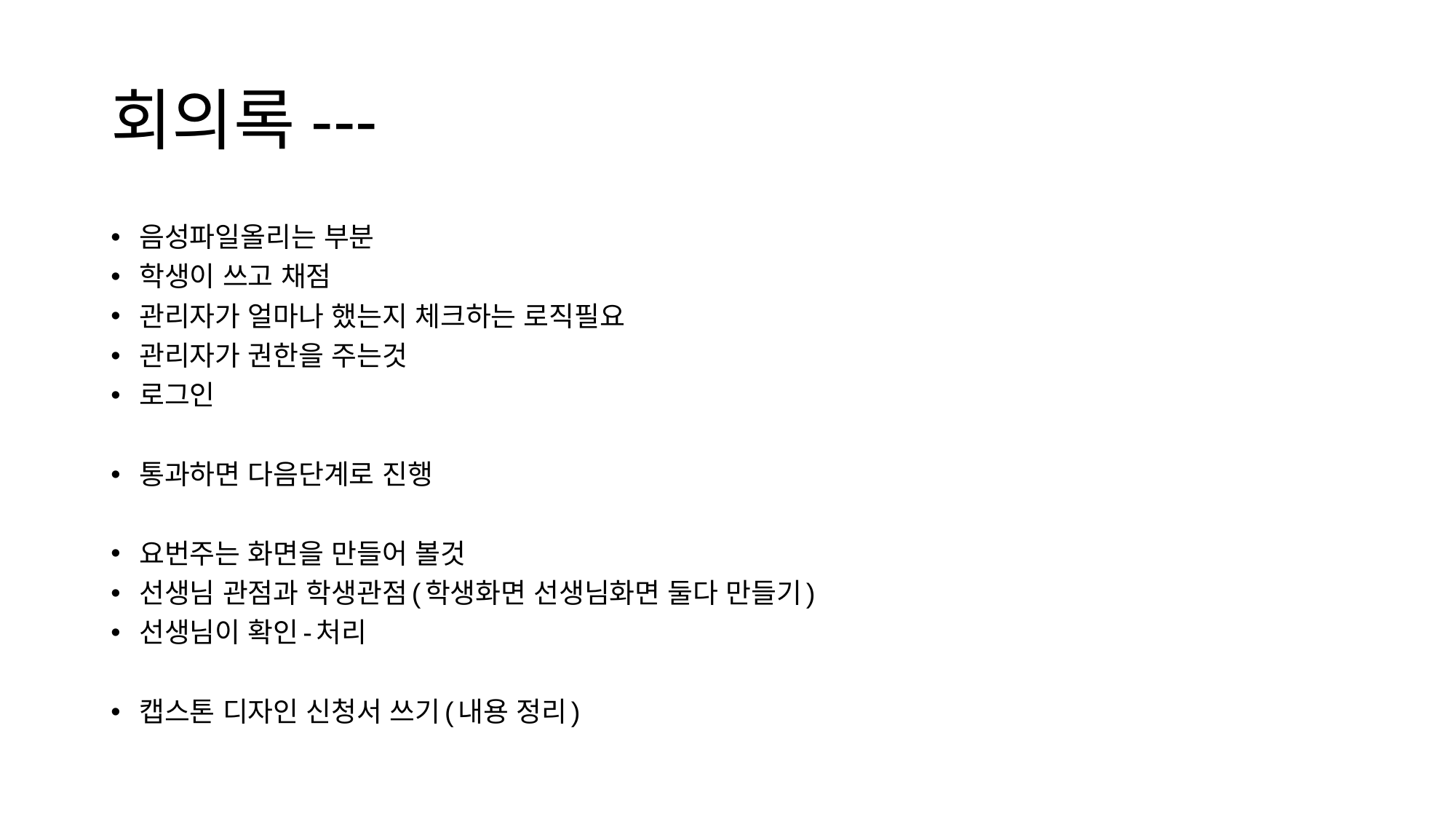

# 회의록---
음성파일올리는 부분
학생이 쓰고 채점
관리자가 얼마나 했는지 체크하는 로직필요
관리자가 권한을 주는것
로그인

통과하면 다음단계로 진행

요번주는 화면을 만들어 볼것
선생님 관점과 학생관점(학생화면 선생님화면 둘다 만들기)
선생님이 확인-처리

캡스톤 디자인 신청서 쓰기(내용 정리)